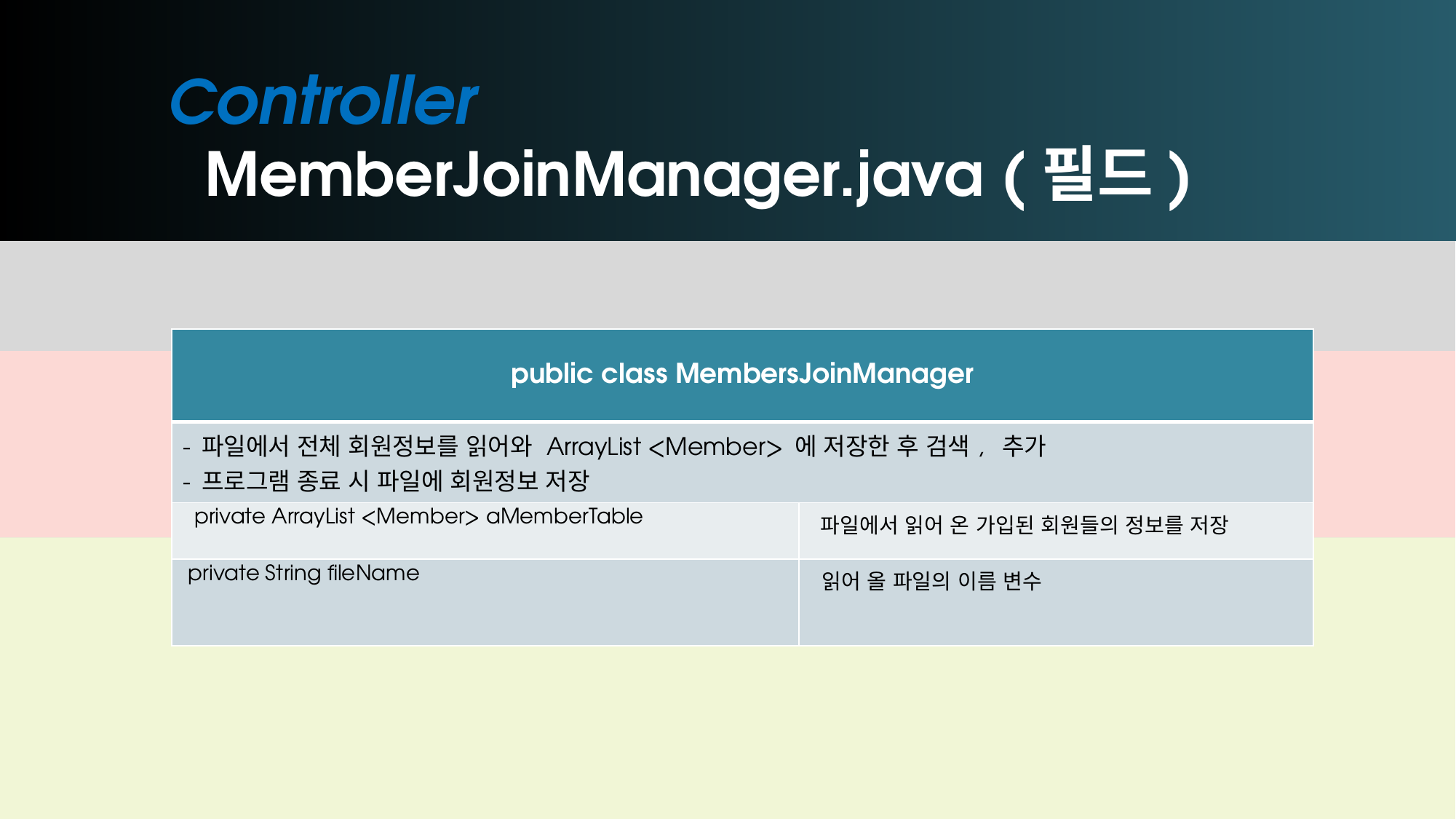

# Controller MemberJoinManager.java (필드)
| public class MembersJoinManager |  |
| --- | --- |
| - 파일에서 전체 회원정보를 읽어와 ArrayList <Member> 에 저장한 후 검색, 추가 - 프로그램 종료 시 파일에 회원정보 저장 |  |
| private ArrayList <Member> aMemberTable | 파일에서 읽어 온 가입된 회원들의 정보를 저장 |
| private String fileName | 읽어 올 파일의 이름 변수 |